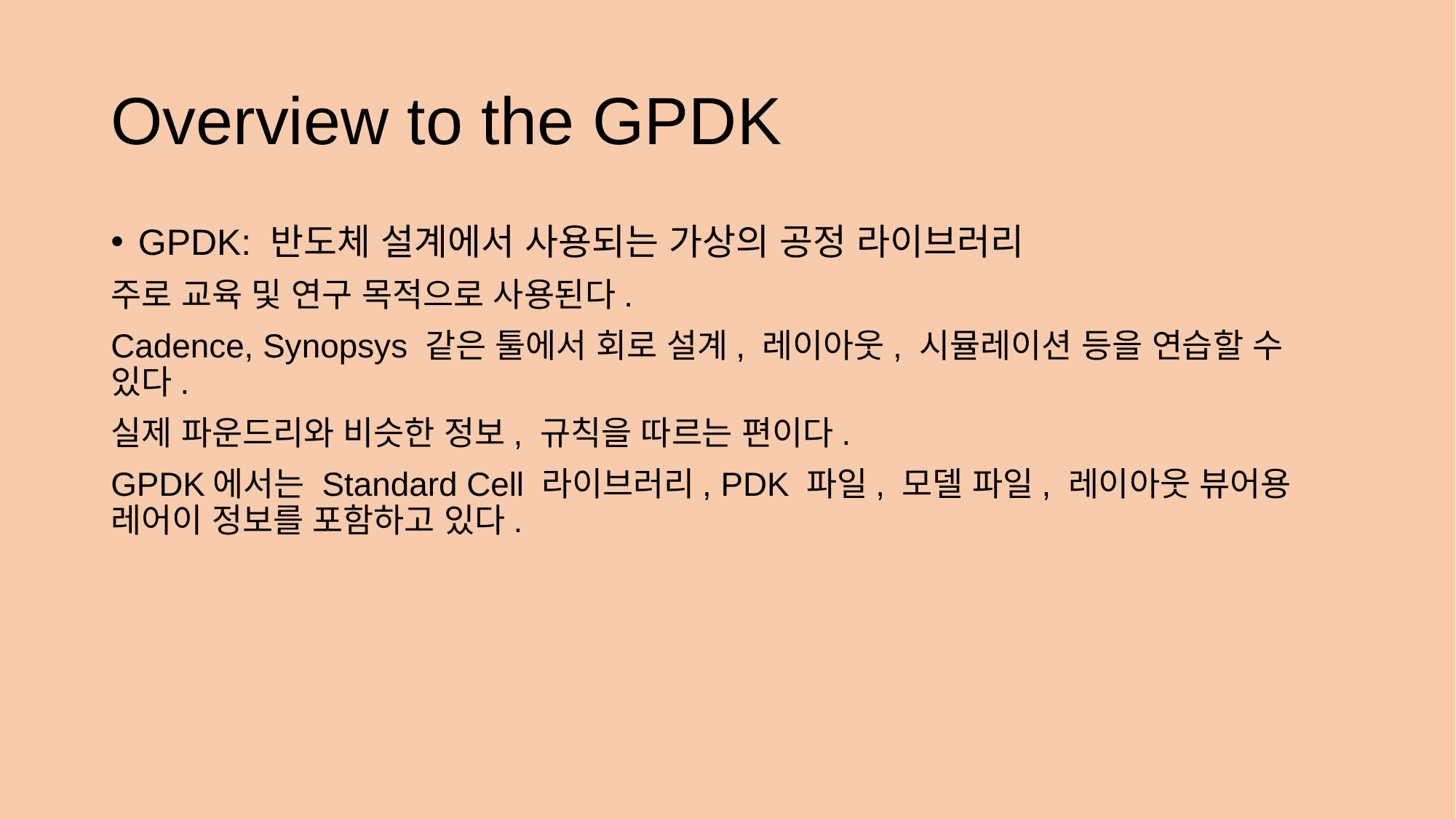

# Overview to the GPDK
GPDK: 반도체 설계에서 사용되는 가상의 공정 라이브러리
주로 교육 및 연구 목적으로 사용된다.
Cadence, Synopsys 같은 툴에서 회로 설계, 레이아웃, 시뮬레이션 등을 연습할 수 있다.
실제 파운드리와 비슷한 정보, 규칙을 따르는 편이다.
GPDK에서는 Standard Cell 라이브러리, PDK 파일, 모델 파일, 레이아웃 뷰어용 레어이 정보를 포함하고 있다.